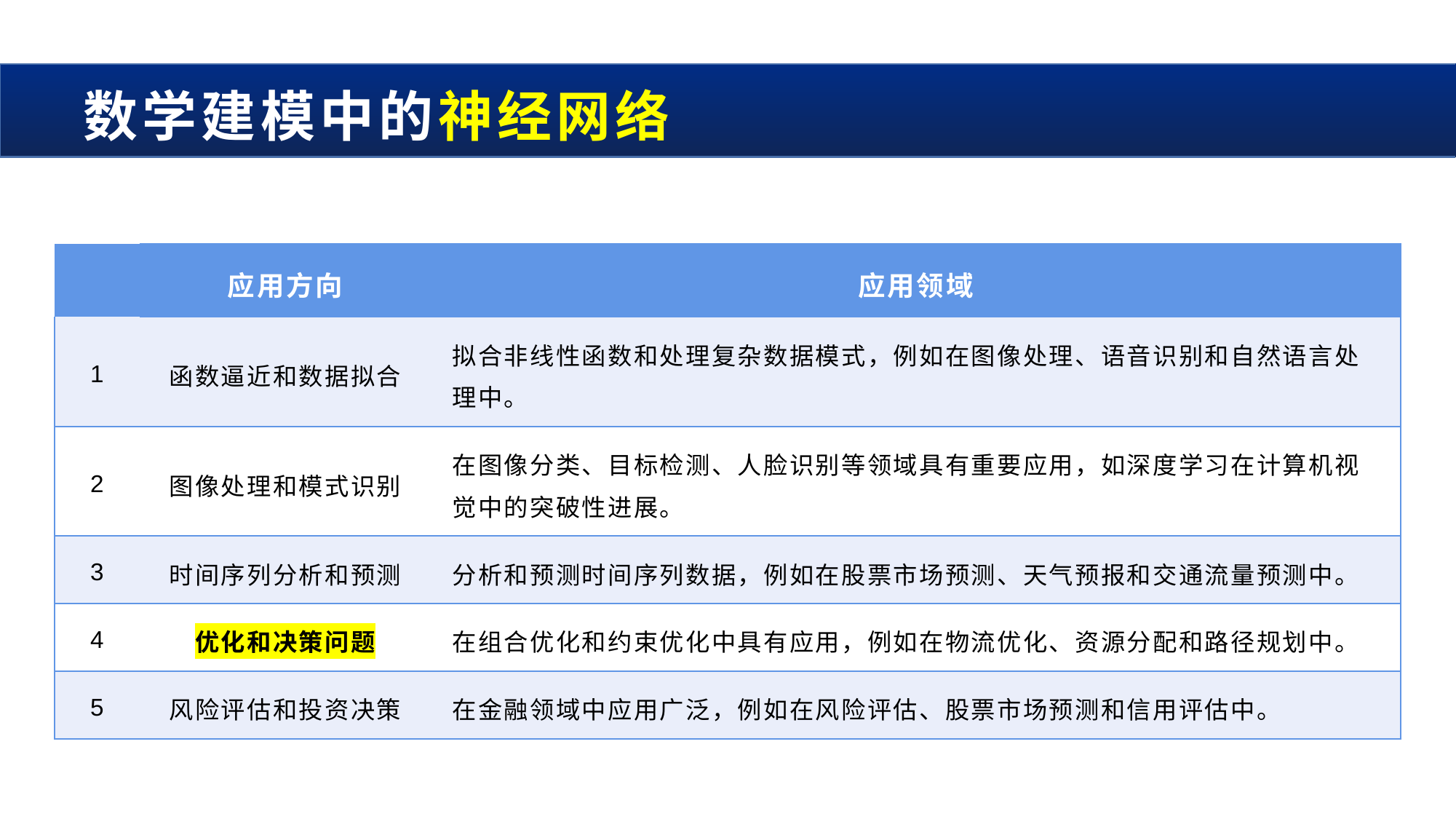

# 数学建模中的神经网络
|  | 应用方向 | 应用领域 |
| --- | --- | --- |
| 1 | 函数逼近和数据拟合 | 拟合非线性函数和处理复杂数据模式，例如在图像处理、语音识别和自然语言处理中。 |
| 2 | 图像处理和模式识别 | 在图像分类、目标检测、人脸识别等领域具有重要应用，如深度学习在计算机视觉中的突破性进展。 |
| 3 | 时间序列分析和预测 | 分析和预测时间序列数据，例如在股票市场预测、天气预报和交通流量预测中。 |
| 4 | 优化和决策问题 | 在组合优化和约束优化中具有应用，例如在物流优化、资源分配和路径规划中。 |
| 5 | 风险评估和投资决策 | 在金融领域中应用广泛，例如在风险评估、股票市场预测和信用评估中。 |